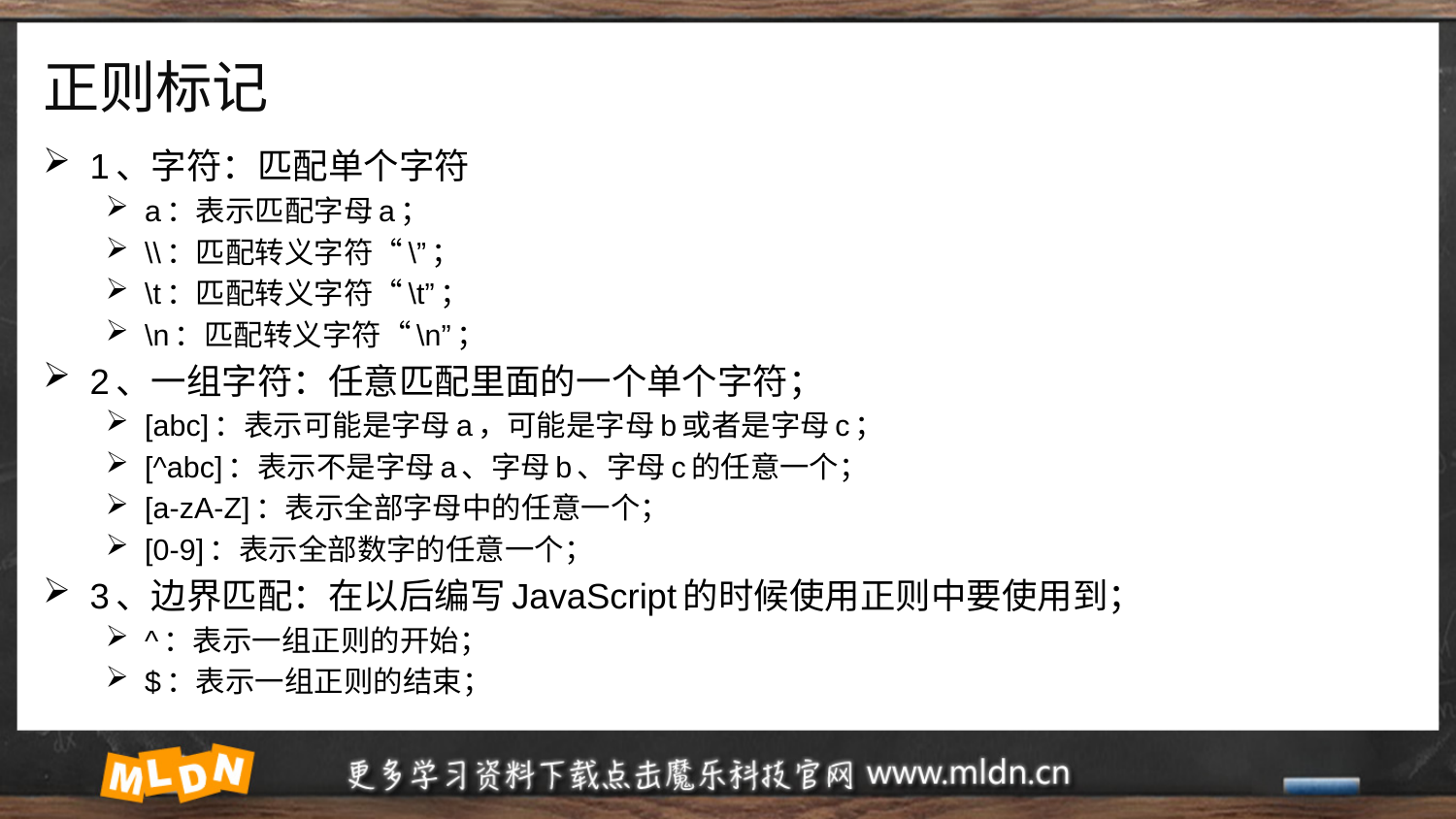

# 正则标记
1、字符：匹配单个字符
a：表示匹配字母a；
\\：匹配转义字符“\”；
\t：匹配转义字符“\t”；
\n：匹配转义字符“\n”；
2、一组字符：任意匹配里面的一个单个字符；
[abc]：表示可能是字母a，可能是字母b或者是字母c；
[^abc]：表示不是字母a、字母b、字母c的任意一个；
[a-zA-Z]：表示全部字母中的任意一个；
[0-9]：表示全部数字的任意一个；
3、边界匹配：在以后编写JavaScript的时候使用正则中要使用到；
^：表示一组正则的开始；
$：表示一组正则的结束；